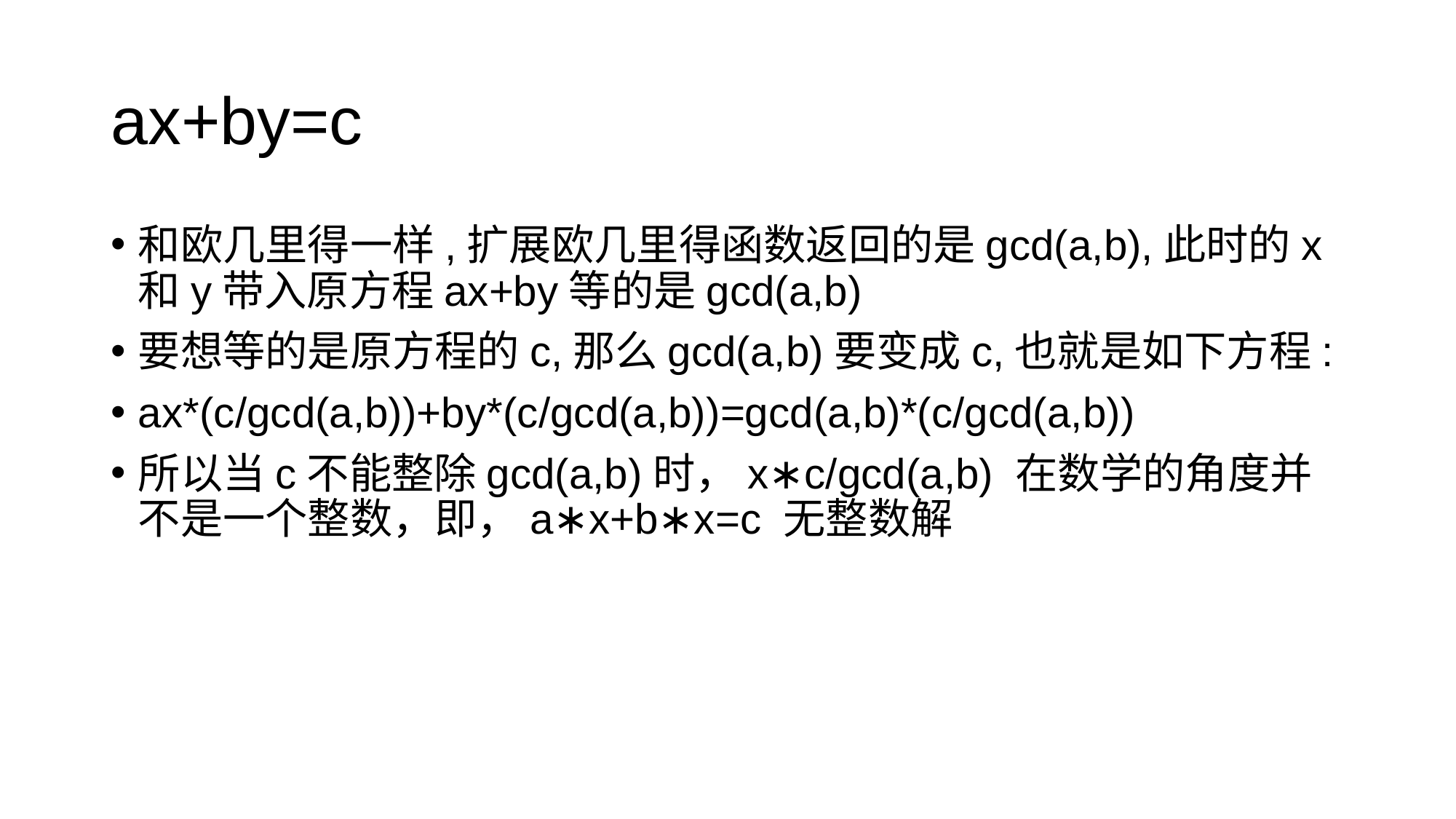

# ax+by=c
和欧几里得一样,扩展欧几里得函数返回的是gcd(a,b),此时的x和y带入原方程ax+by等的是gcd(a,b)
要想等的是原方程的c,那么gcd(a,b)要变成c,也就是如下方程:
ax*(c/gcd(a,b))+by*(c/gcd(a,b))=gcd(a,b)*(c/gcd(a,b))
所以当c不能整除gcd(a,b)时，x∗c/gcd(a,b) 在数学的角度并不是一个整数，即，a∗x+b∗x=c 无整数解